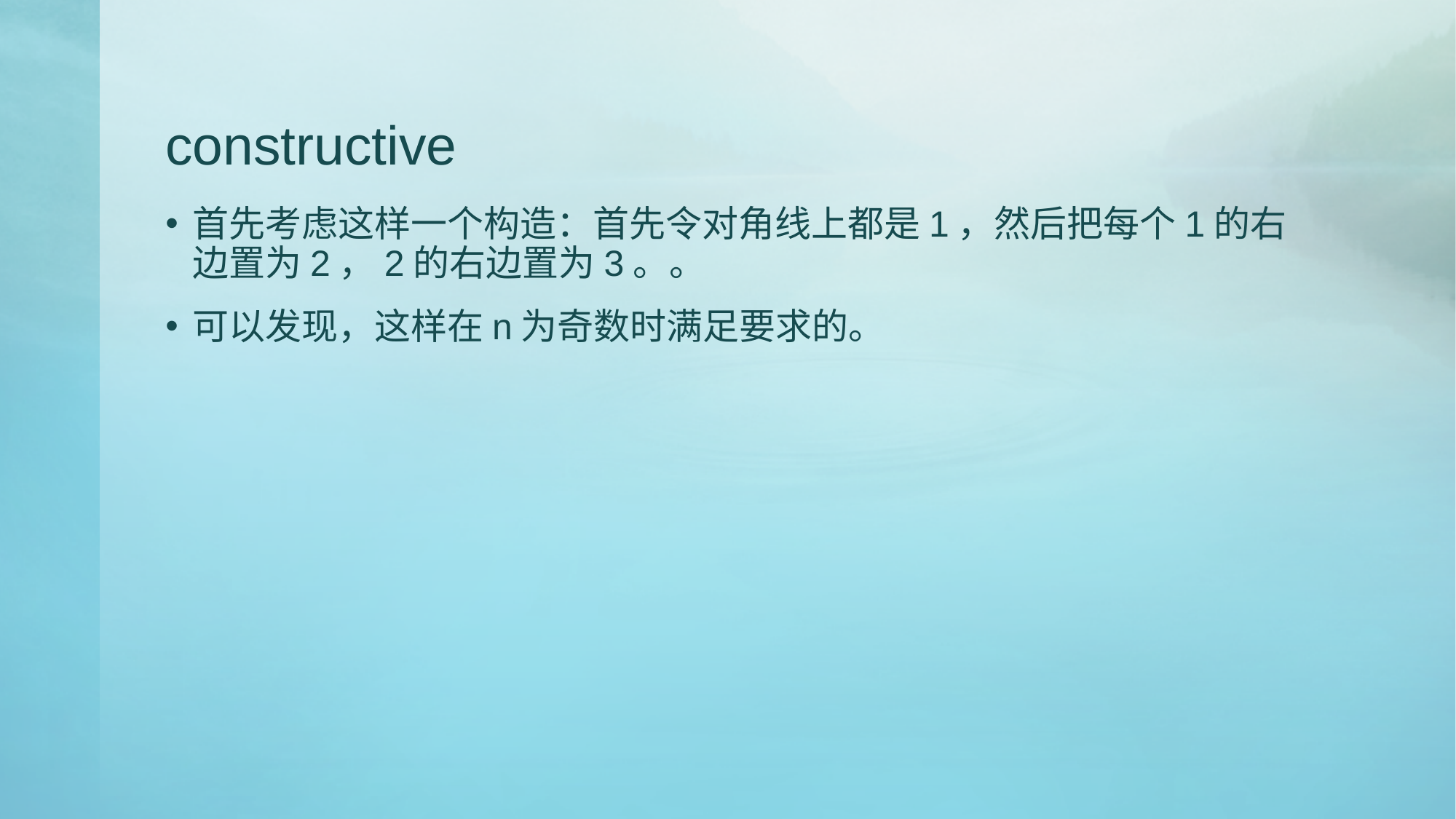

# constructive
首先考虑这样一个构造：首先令对角线上都是1，然后把每个1的右边置为2，2的右边置为3。。
可以发现，这样在n为奇数时满足要求的。